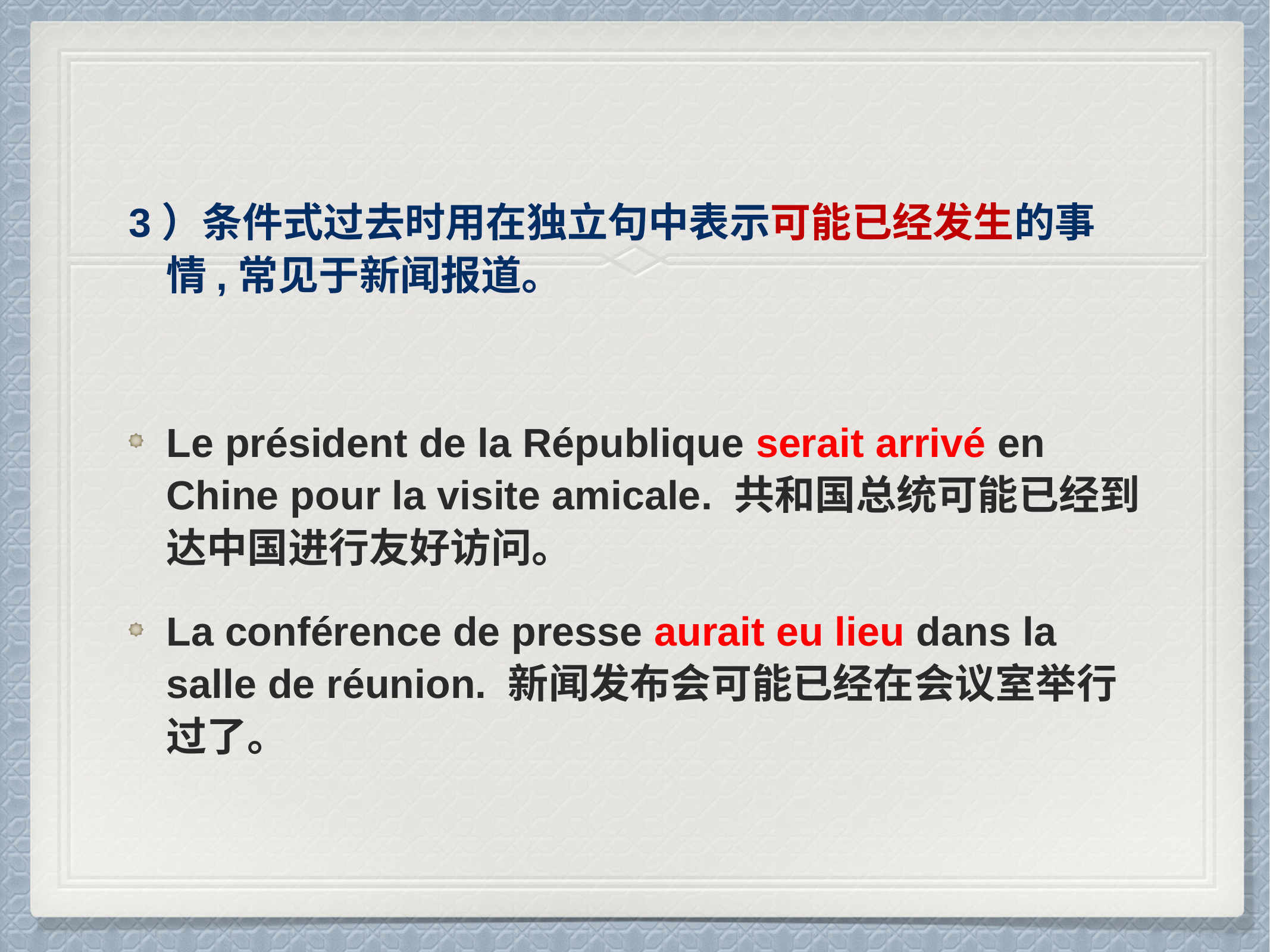

#
3）条件式过去时用在独立句中表示可能已经发生的事情,常见于新闻报道。

Le président de la République serait arrivé en Chine pour la visite amicale. 共和国总统可能已经到达中国进行友好访问。
La conférence de presse aurait eu lieu dans la salle de réunion. 新闻发布会可能已经在会议室举行过了。